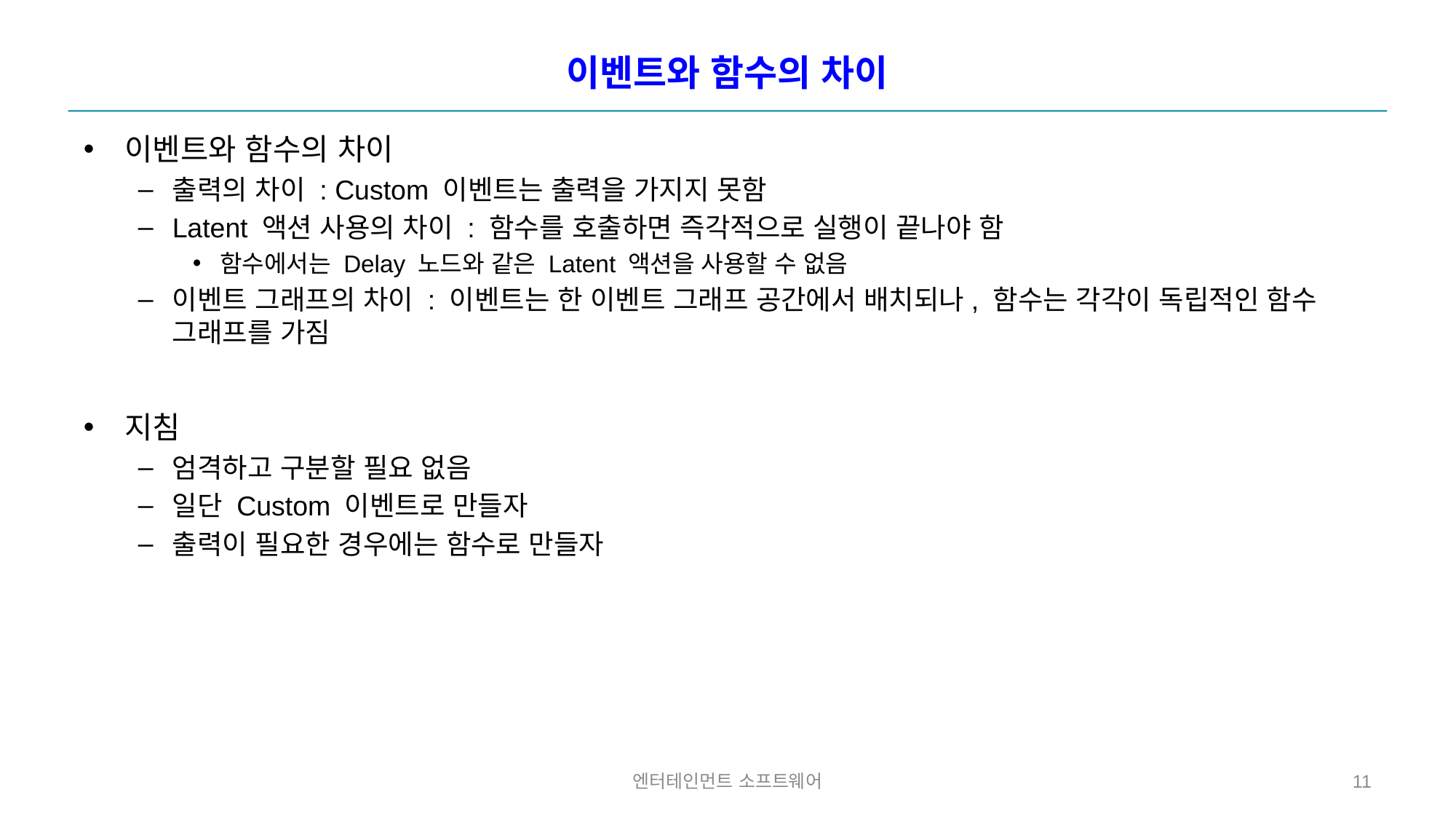

# 이벤트와 함수의 차이
이벤트와 함수의 차이
출력의 차이 : Custom 이벤트는 출력을 가지지 못함
Latent 액션 사용의 차이 : 함수를 호출하면 즉각적으로 실행이 끝나야 함
함수에서는 Delay 노드와 같은 Latent 액션을 사용할 수 없음
이벤트 그래프의 차이 : 이벤트는 한 이벤트 그래프 공간에서 배치되나, 함수는 각각이 독립적인 함수 그래프를 가짐

지침
엄격하고 구분할 필요 없음
일단 Custom 이벤트로 만들자
출력이 필요한 경우에는 함수로 만들자
엔터테인먼트 소프트웨어
11